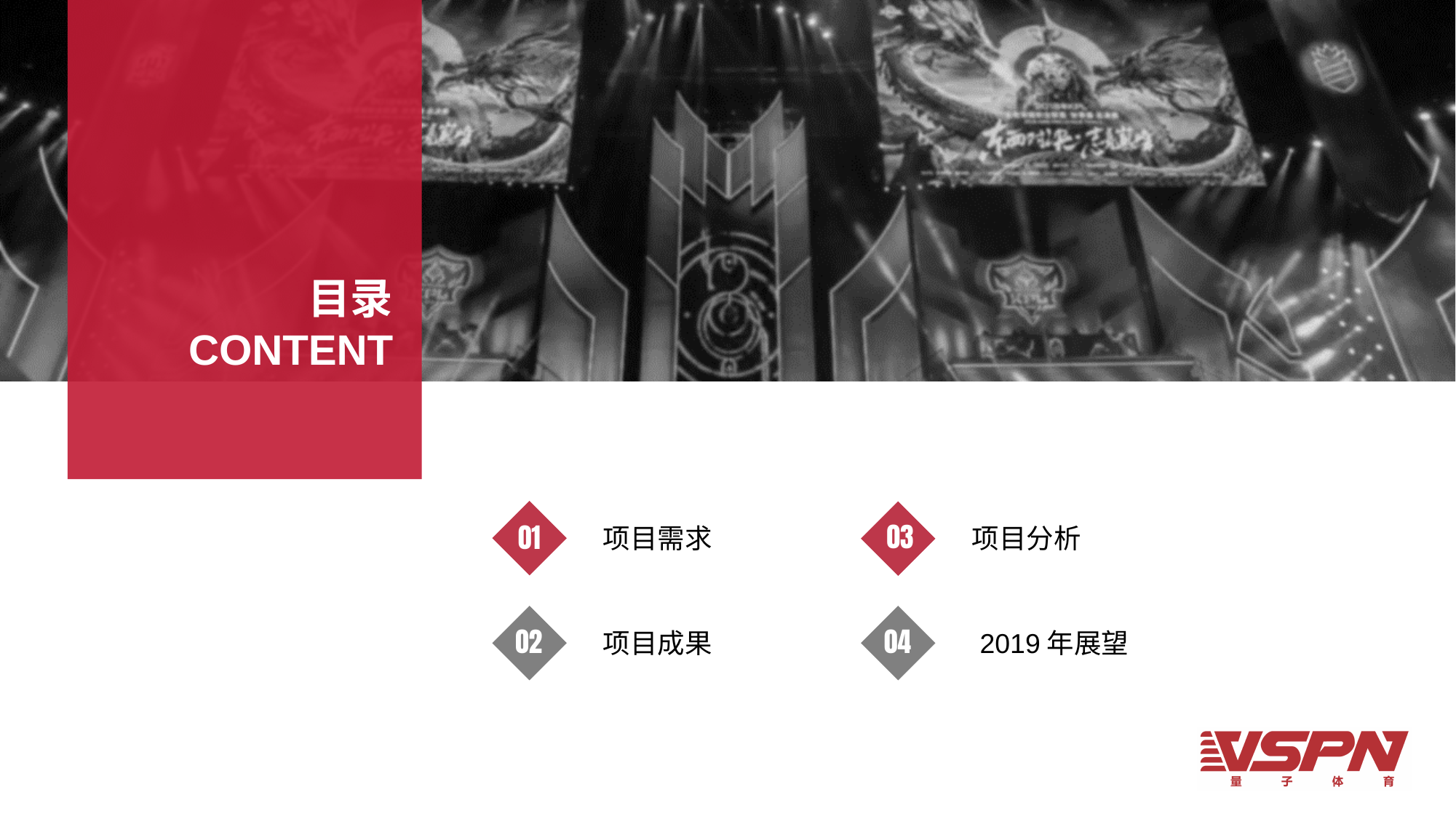

项目需求
03
项目分析
01

02
项目成果
04
2019年展望